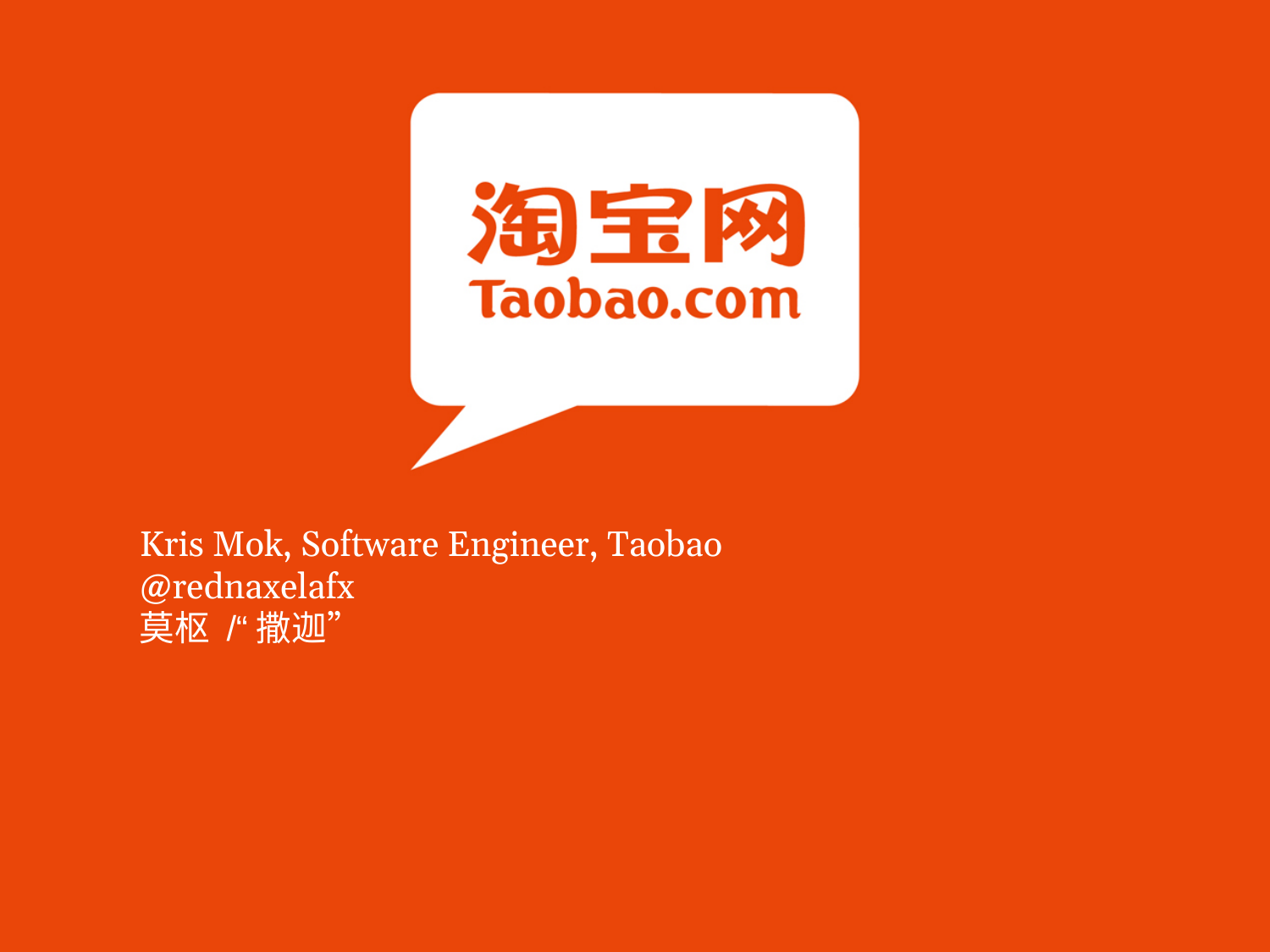

Kris Mok, Software Engineer, Taobao
@rednaxelafx
莫枢 /“撒迦”